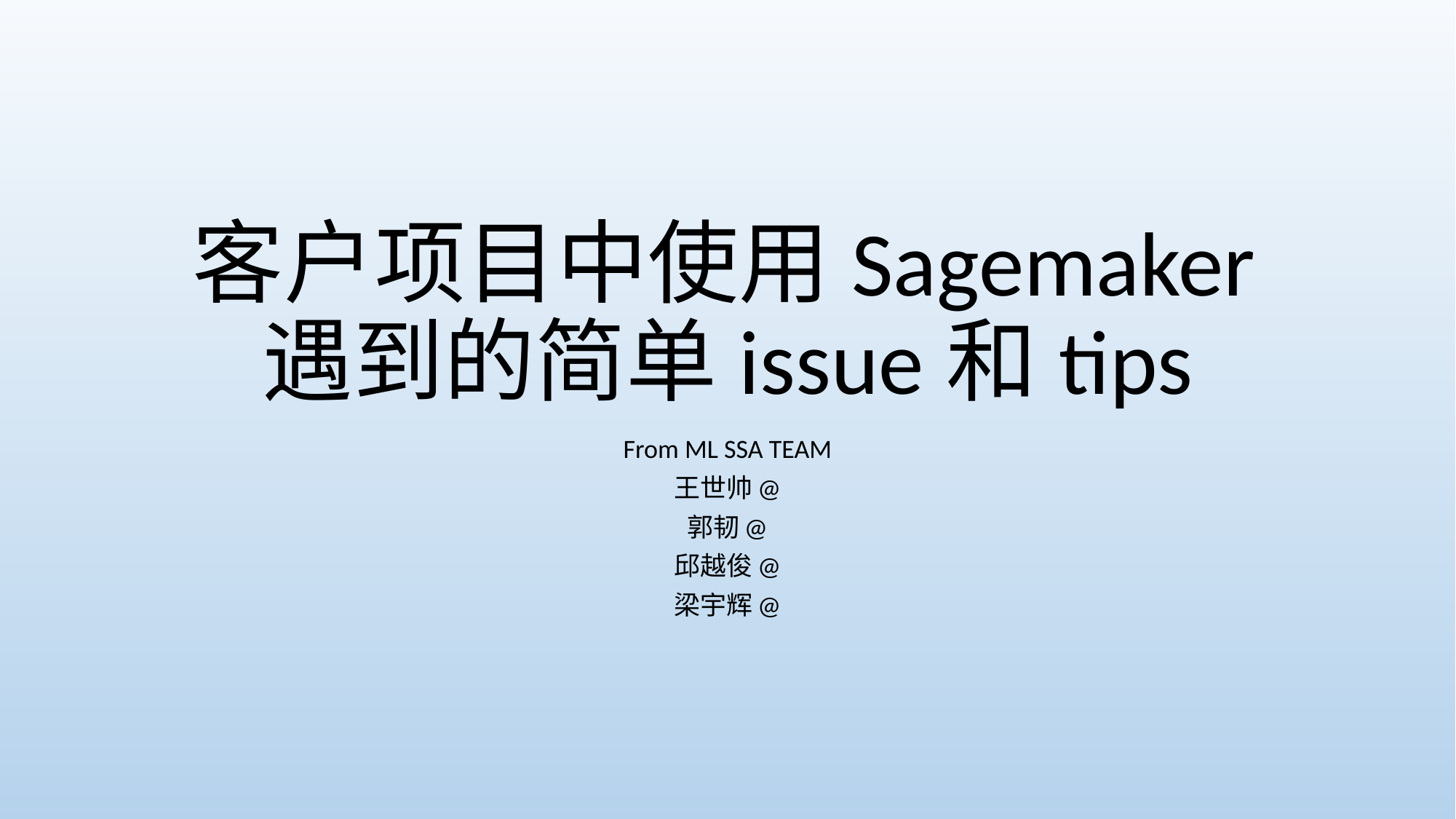

# 客户项目中使用Sagemaker遇到的简单issue和tips
From ML SSA TEAM
王世帅@
郭韧@
邱越俊@
梁宇辉@